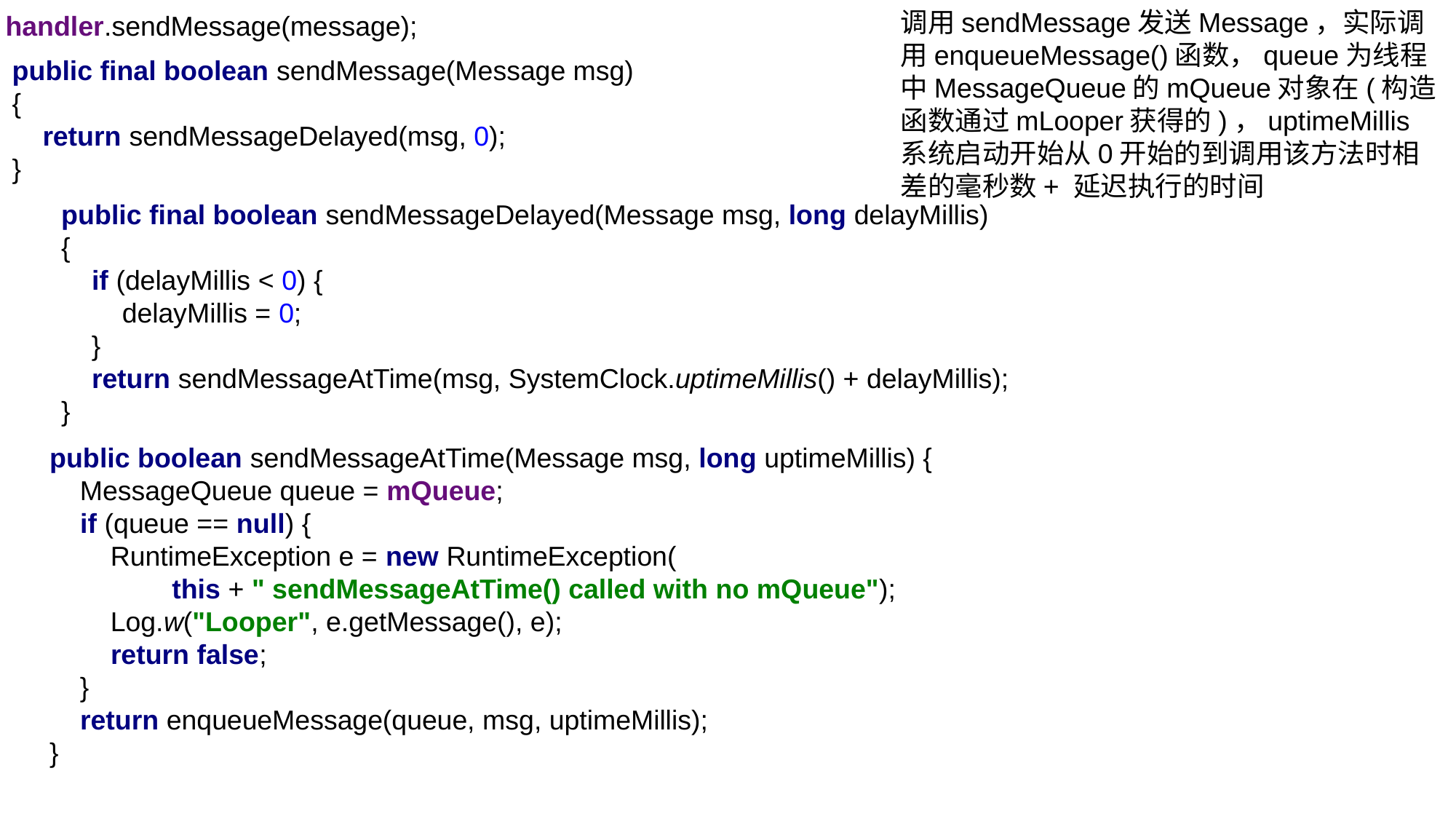

调用sendMessage发送Message，实际调用enqueueMessage()函数，queue为线程中MessageQueue的mQueue对象在(构造函数通过mLooper获得的)，uptimeMillis系统启动开始从0开始的到调用该方法时相差的毫秒数+ 延迟执行的时间
handler.sendMessage(message);
public final boolean sendMessage(Message msg)
{
    return sendMessageDelayed(msg, 0);
}
public final boolean sendMessageDelayed(Message msg, long delayMillis)
{
    if (delayMillis < 0) {
        delayMillis = 0;
    }
    return sendMessageAtTime(msg, SystemClock.uptimeMillis() + delayMillis);
}
public boolean sendMessageAtTime(Message msg, long uptimeMillis) {
    MessageQueue queue = mQueue;
    if (queue == null) {
        RuntimeException e = new RuntimeException(
                this + " sendMessageAtTime() called with no mQueue");
        Log.w("Looper", e.getMessage(), e);
        return false;
    }
    return enqueueMessage(queue, msg, uptimeMillis);
}